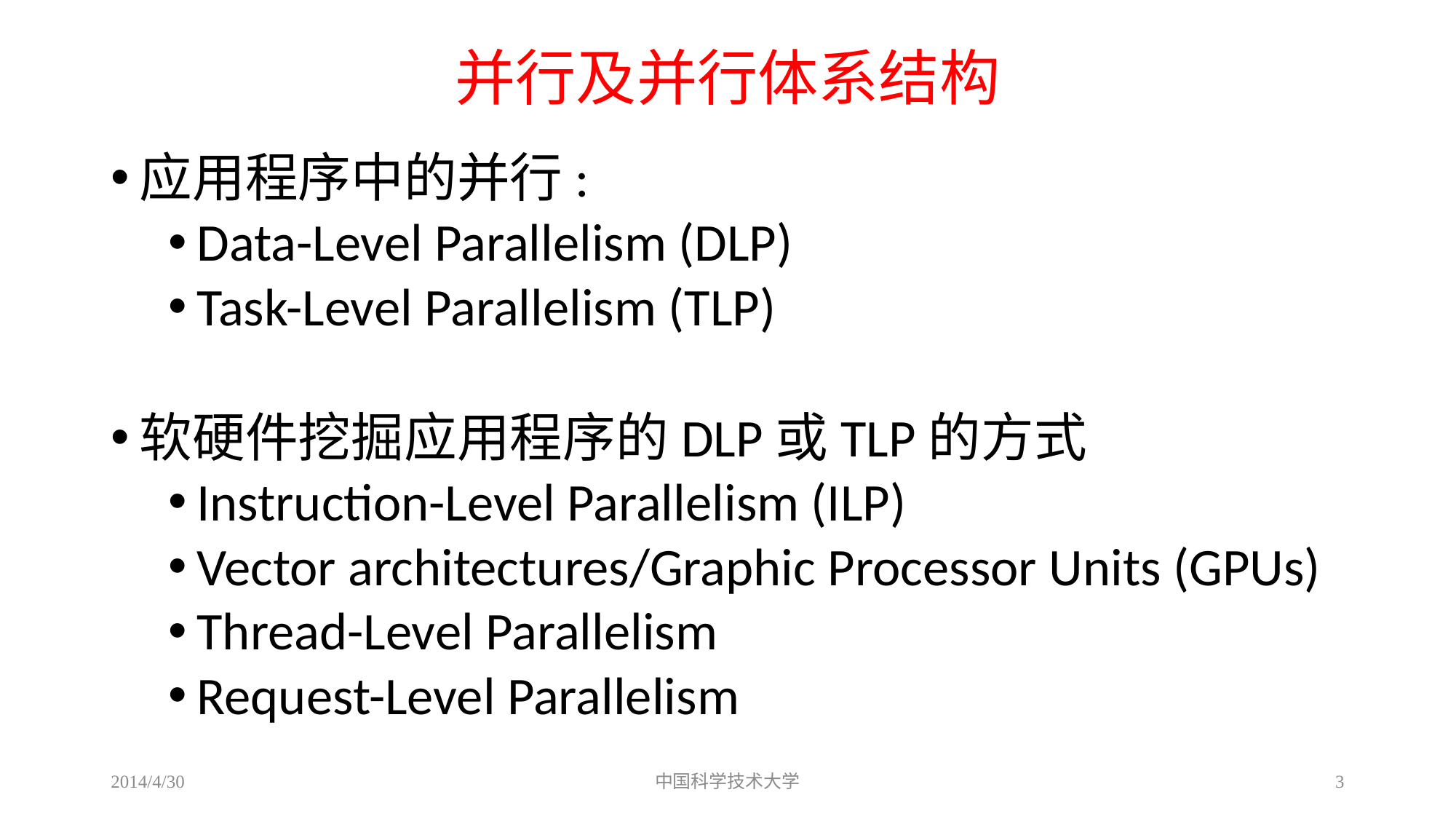

# 并行及并行体系结构
应用程序中的并行:
Data-Level Parallelism (DLP)
Task-Level Parallelism (TLP)

软硬件挖掘应用程序的DLP或TLP的方式
Instruction-Level Parallelism (ILP)
Vector architectures/Graphic Processor Units (GPUs)
Thread-Level Parallelism
Request-Level Parallelism
2014/4/30
中国科学技术大学
3